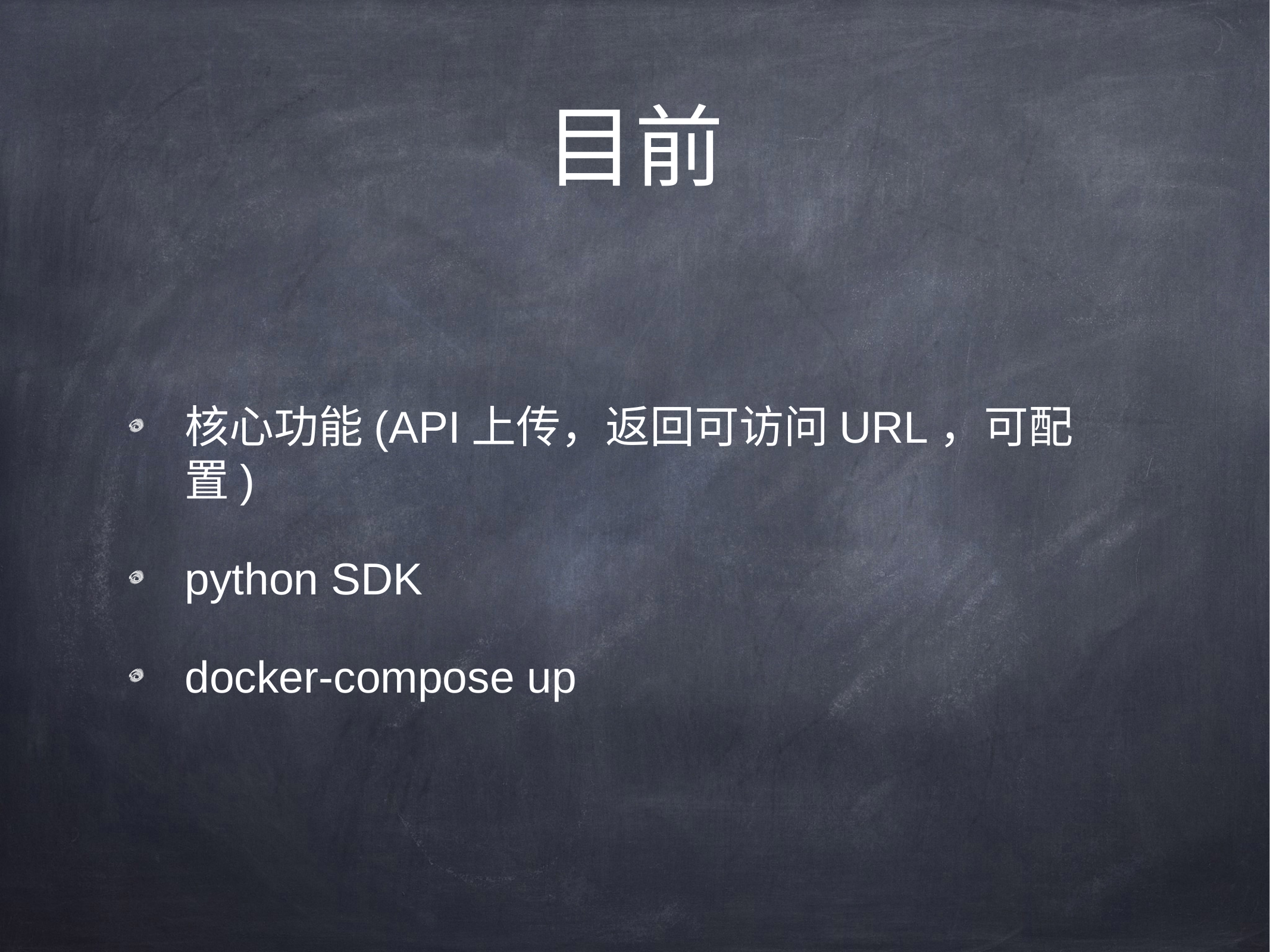

# 目前
核心功能(API上传，返回可访问URL，可配置)
python SDK
docker-compose up